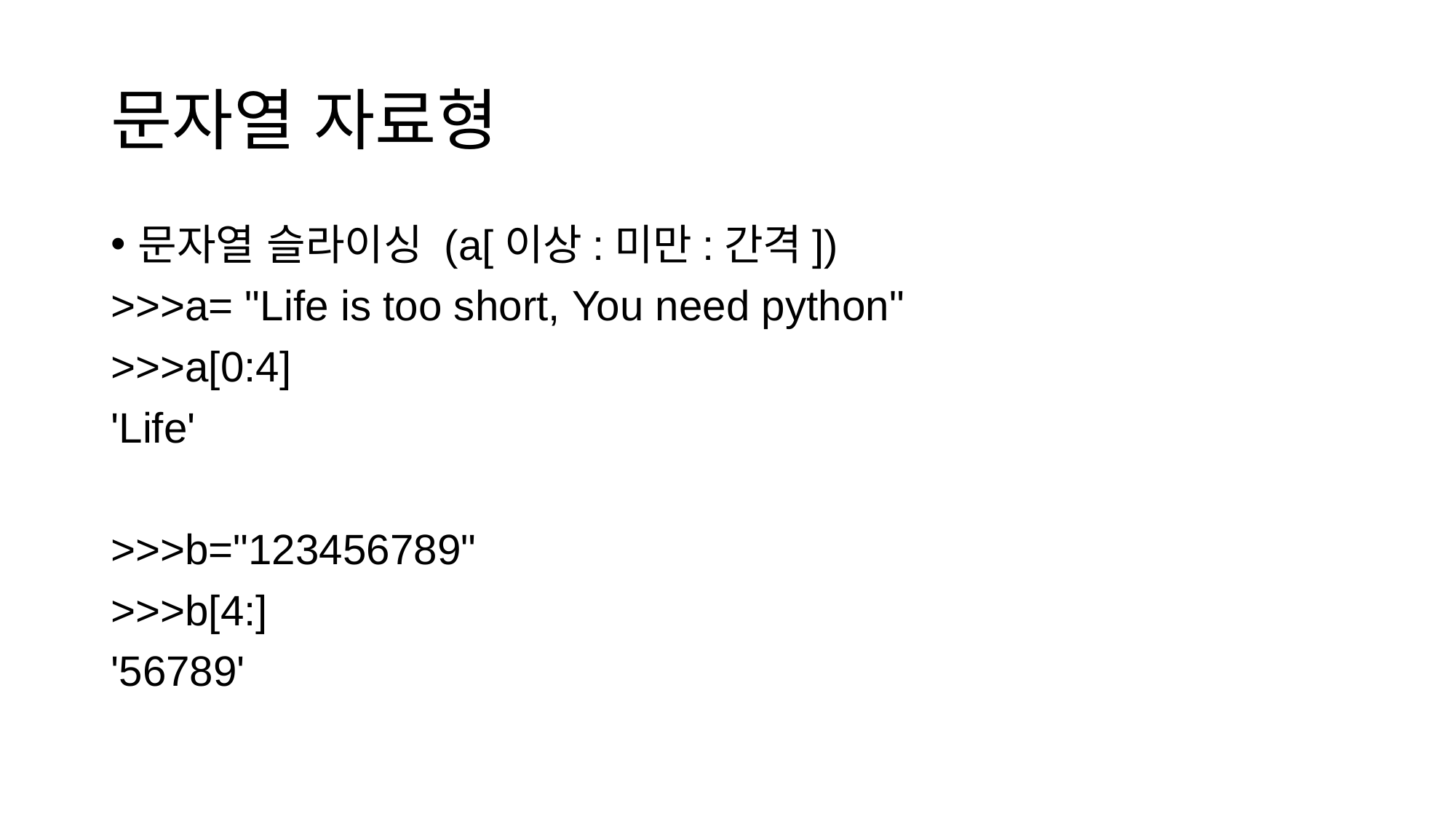

# 문자열 자료형
문자열 슬라이싱 (a[이상:미만:간격])
>>>a= "Life is too short, You need python"
>>>a[0:4]
'Life'

>>>b="123456789"
>>>b[4:]
'56789'